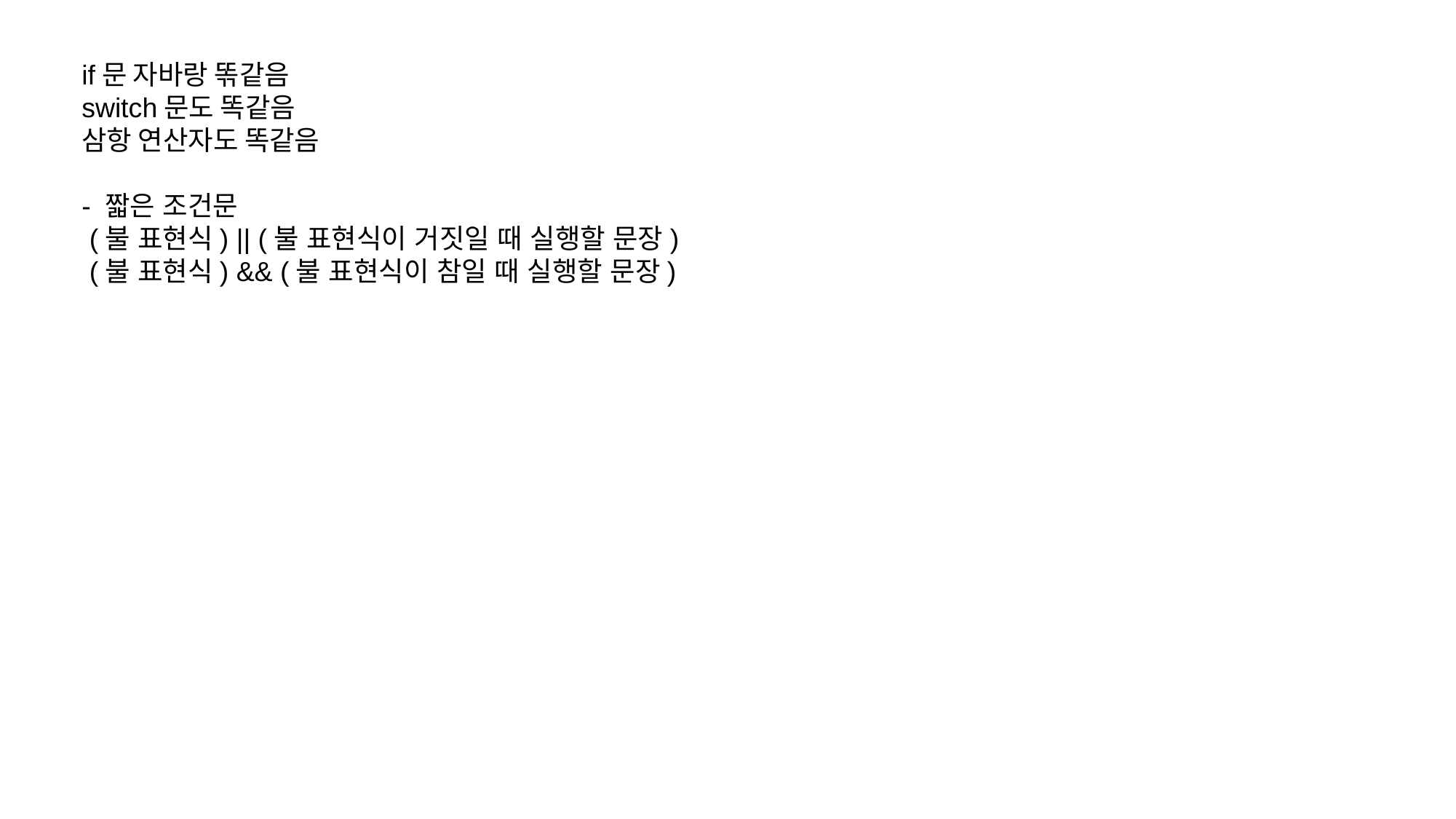

if문 자바랑 똒같음
switch문도 똑같음
삼항 연산자도 똑같음

- 짧은 조건문
 (불 표현식) || (불 표현식이 거짓일 때 실행할 문장)
 (불 표현식) && (불 표현식이 참일 때 실행할 문장)